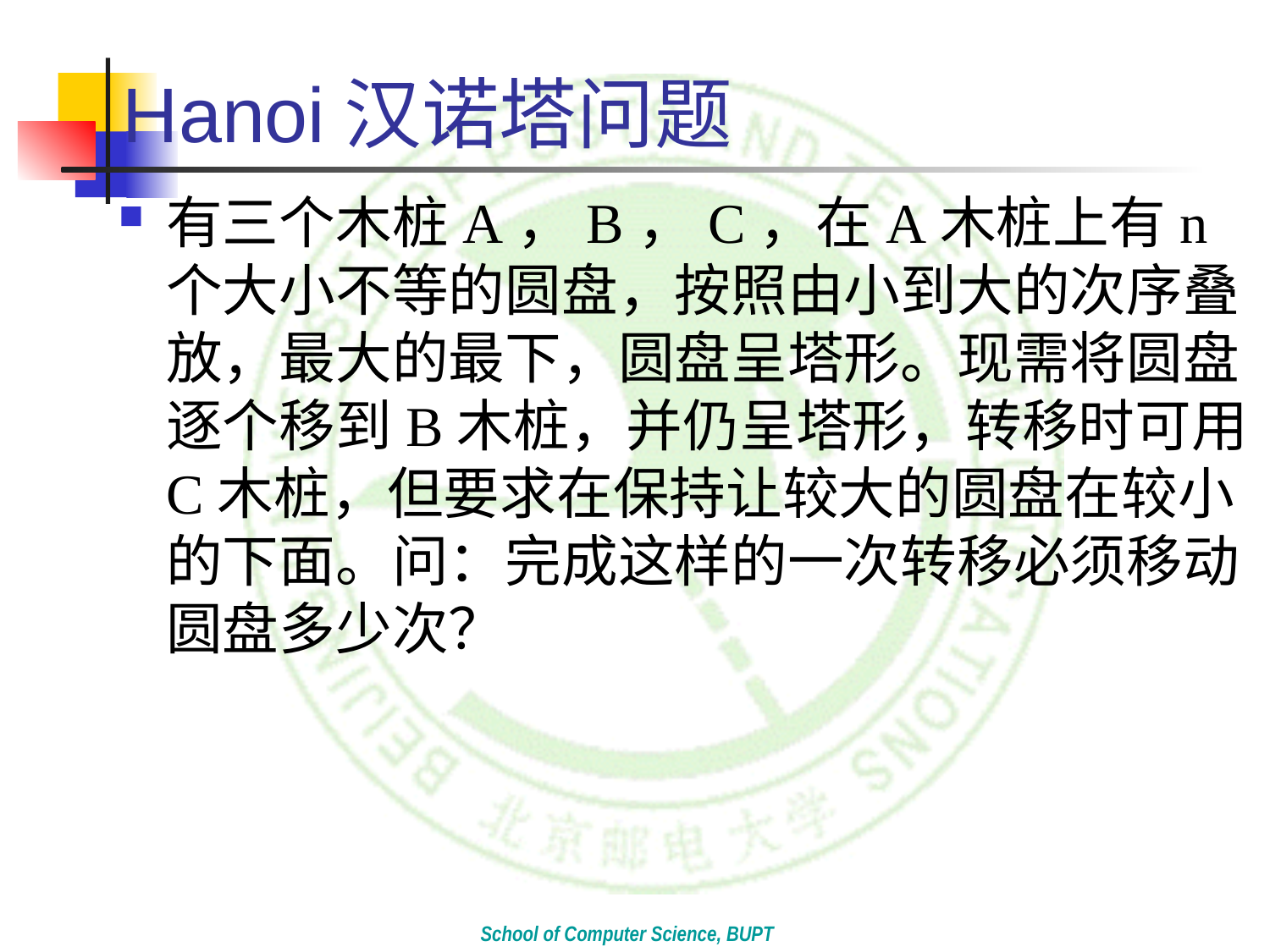

# Hanoi汉诺塔问题
有三个木桩A，B，C，在A木桩上有n个大小不等的圆盘，按照由小到大的次序叠放，最大的最下，圆盘呈塔形。现需将圆盘逐个移到B木桩，并仍呈塔形，转移时可用C木桩，但要求在保持让较大的圆盘在较小的下面。问：完成这样的一次转移必须移动圆盘多少次？

School of Computer Science, BUPT